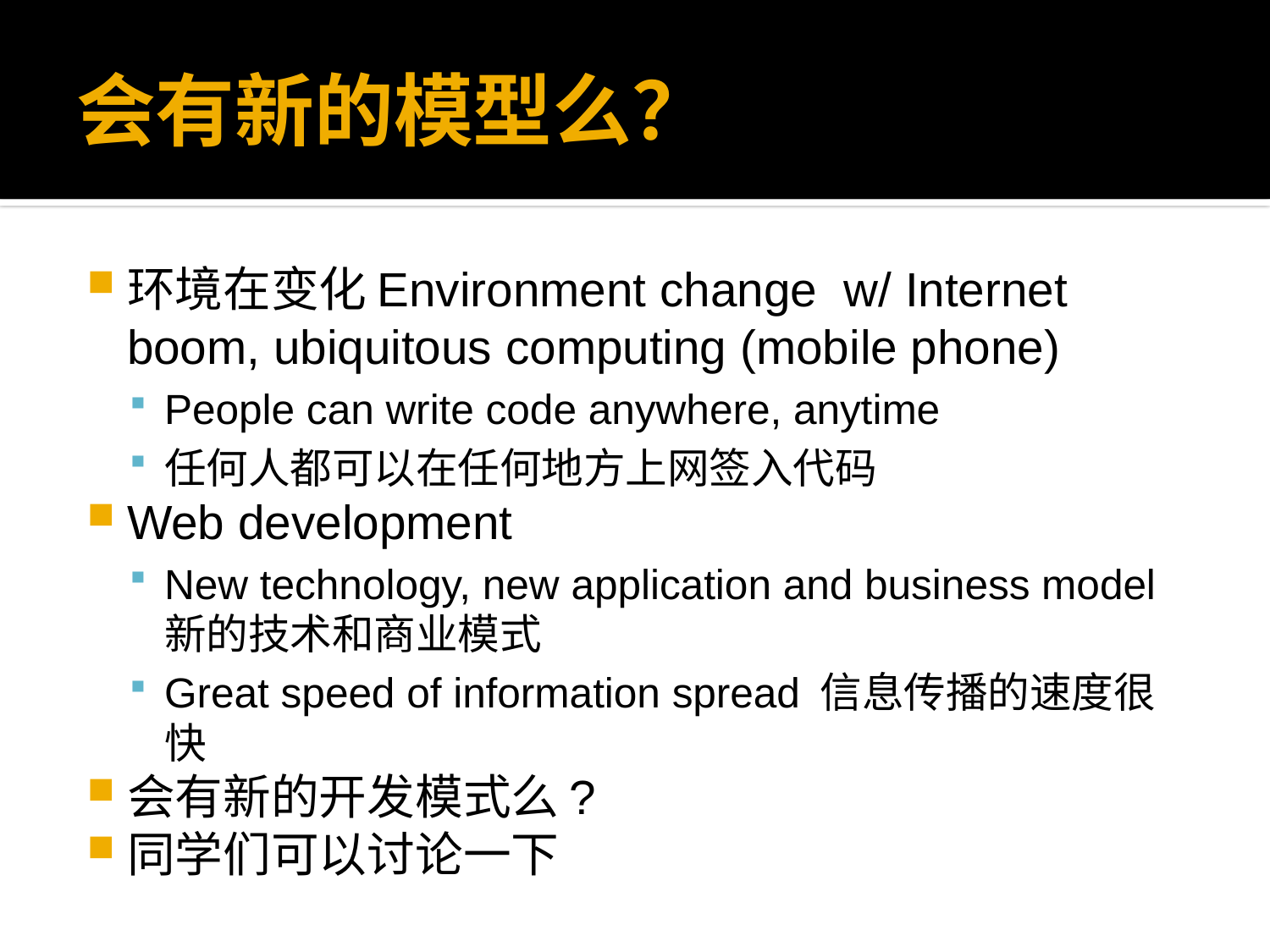

# 会有新的模型么？
环境在变化Environment change  w/ Internet boom, ubiquitous computing (mobile phone)
People can write code anywhere, anytime
任何人都可以在任何地方上网签入代码
Web development
New technology, new application and business model 新的技术和商业模式
Great speed of information spread 信息传播的速度很快
会有新的开发模式么?
同学们可以讨论一下